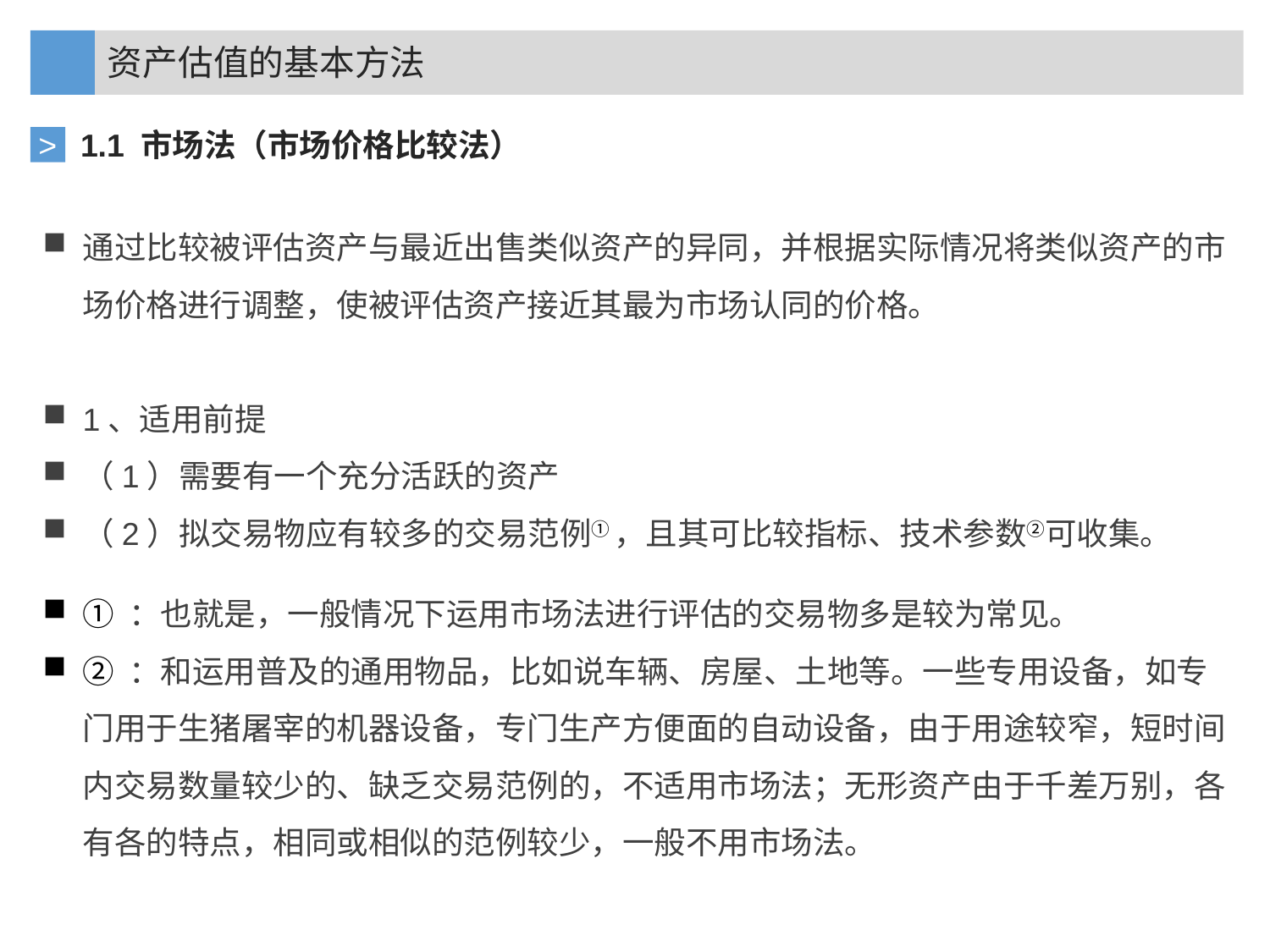

资产估值的基本方法
1.1 市场法（市场价格比较法）
>
通过比较被评估资产与最近出售类似资产的异同，并根据实际情况将类似资产的市场价格进行调整，使被评估资产接近其最为市场认同的价格。

1、适用前提
（1）需要有一个充分活跃的资产
（2）拟交易物应有较多的交易范例① ，且其可比较指标、技术参数②可收集。
① ：也就是，一般情况下运用市场法进行评估的交易物多是较为常见。
② ：和运用普及的通用物品，比如说车辆、房屋、土地等。一些专用设备，如专门用于生猪屠宰的机器设备，专门生产方便面的自动设备，由于用途较窄，短时间内交易数量较少的、缺乏交易范例的，不适用市场法；无形资产由于千差万别，各有各的特点，相同或相似的范例较少，一般不用市场法。